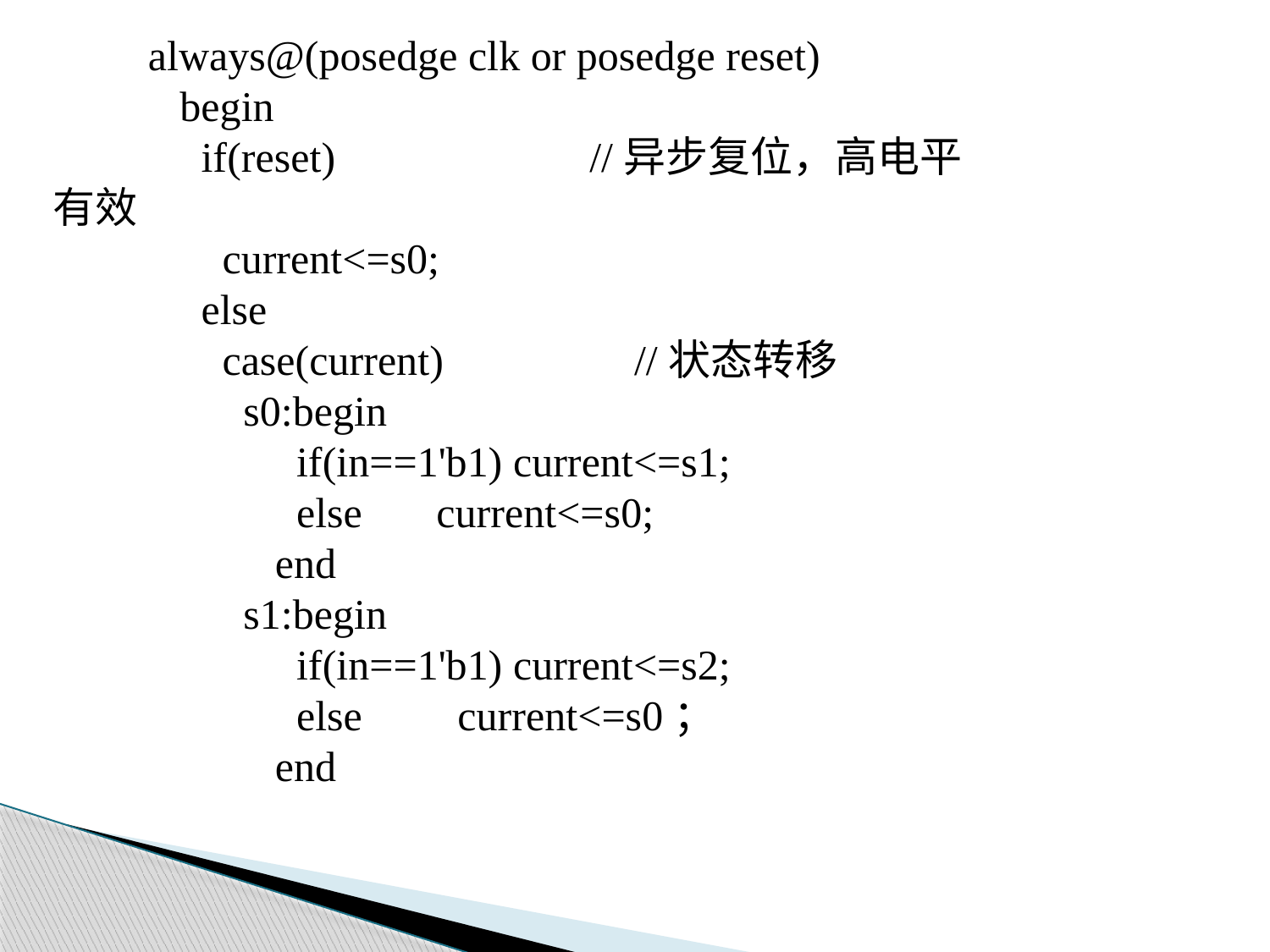

always@(posedge clk or posedge reset)
    begin
      if(reset)                        //异步复位，高电平有效
        current<=s0;
      else
        case(current)                  //状态转移
          s0:begin
               if(in==1'b1) current<=s1;
               else       current<=s0;
             end
          s1:begin
               if(in==1'b1) current<=s2;
	           else         current<=s0；
             end